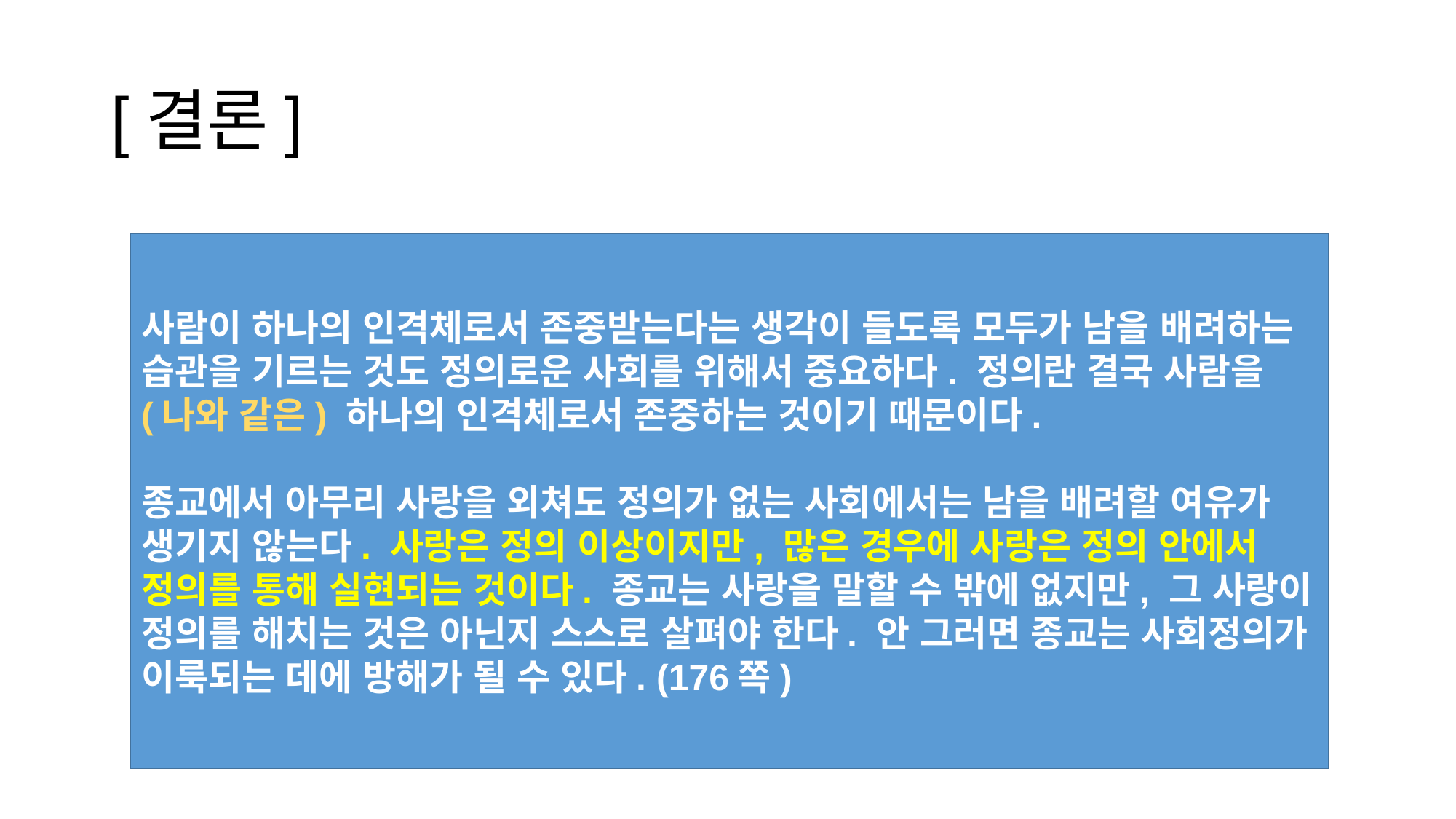

# [결론]

사람이 하나의 인격체로서 존중받는다는 생각이 들도록 모두가 남을 배려하는 습관을 기르는 것도 정의로운 사회를 위해서 중요하다. 정의란 결국 사람을 (나와 같은) 하나의 인격체로서 존중하는 것이기 때문이다.
종교에서 아무리 사랑을 외쳐도 정의가 없는 사회에서는 남을 배려할 여유가 생기지 않는다. 사랑은 정의 이상이지만, 많은 경우에 사랑은 정의 안에서 정의를 통해 실현되는 것이다. 종교는 사랑을 말할 수 밖에 없지만, 그 사랑이 정의를 해치는 것은 아닌지 스스로 살펴야 한다. 안 그러면 종교는 사회정의가 이룩되는 데에 방해가 될 수 있다. (176쪽)